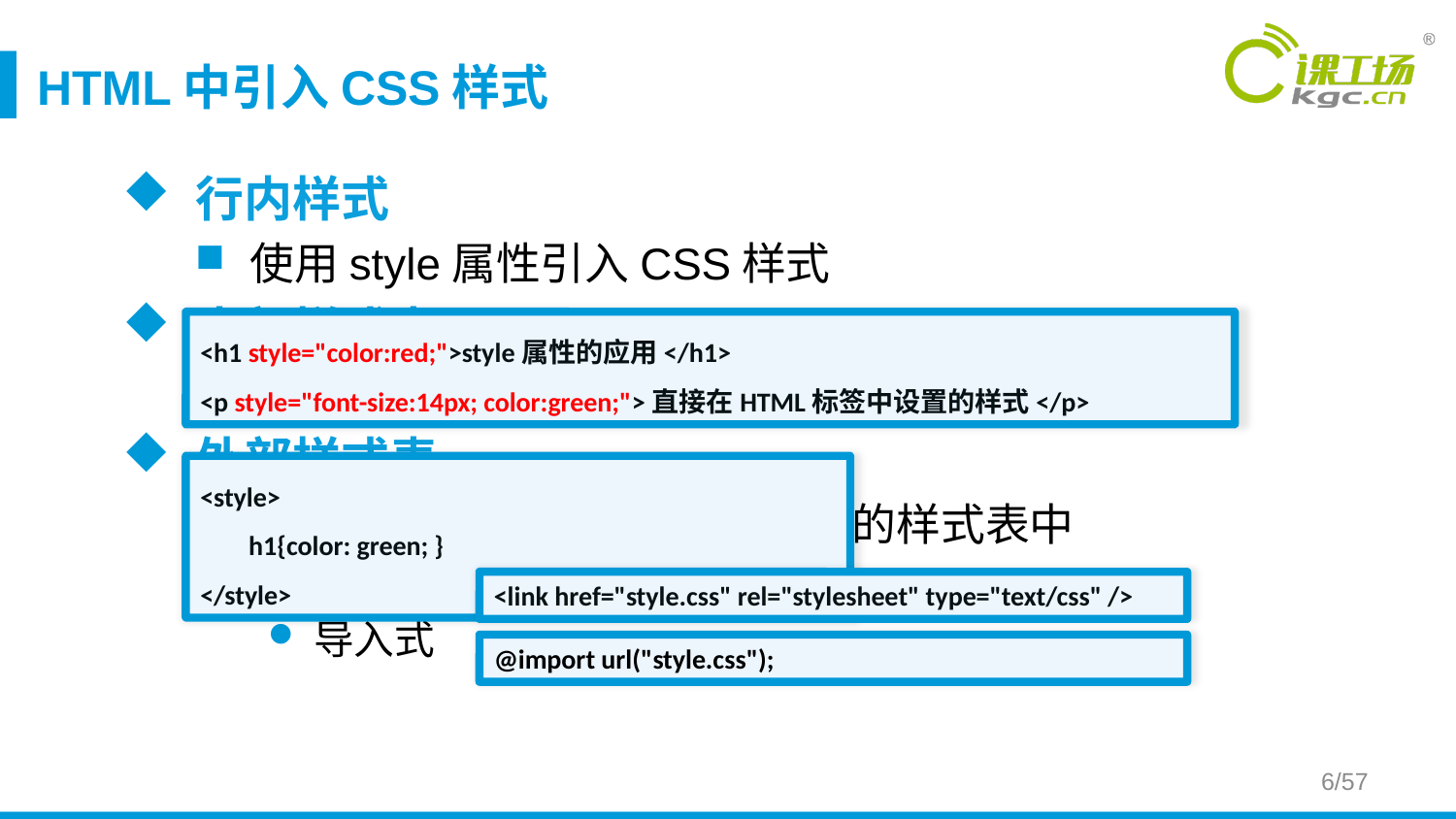

# HTML中引入CSS样式
行内样式
使用style属性引入CSS样式
内部样式表
CSS代码写在<head>的<style>标签中
外部样式表
CSS代码保存在扩展名为.css的样式表中
链接式
导入式

<h1 style="color:red;">style属性的应用</h1>
<p style="font-size:14px; color:green;">直接在HTML标签中设置的样式</p>
<style>
        h1{color: green; }
</style>
<link href="style.css" rel="stylesheet" type="text/css" />
@import url("style.css");
6/57